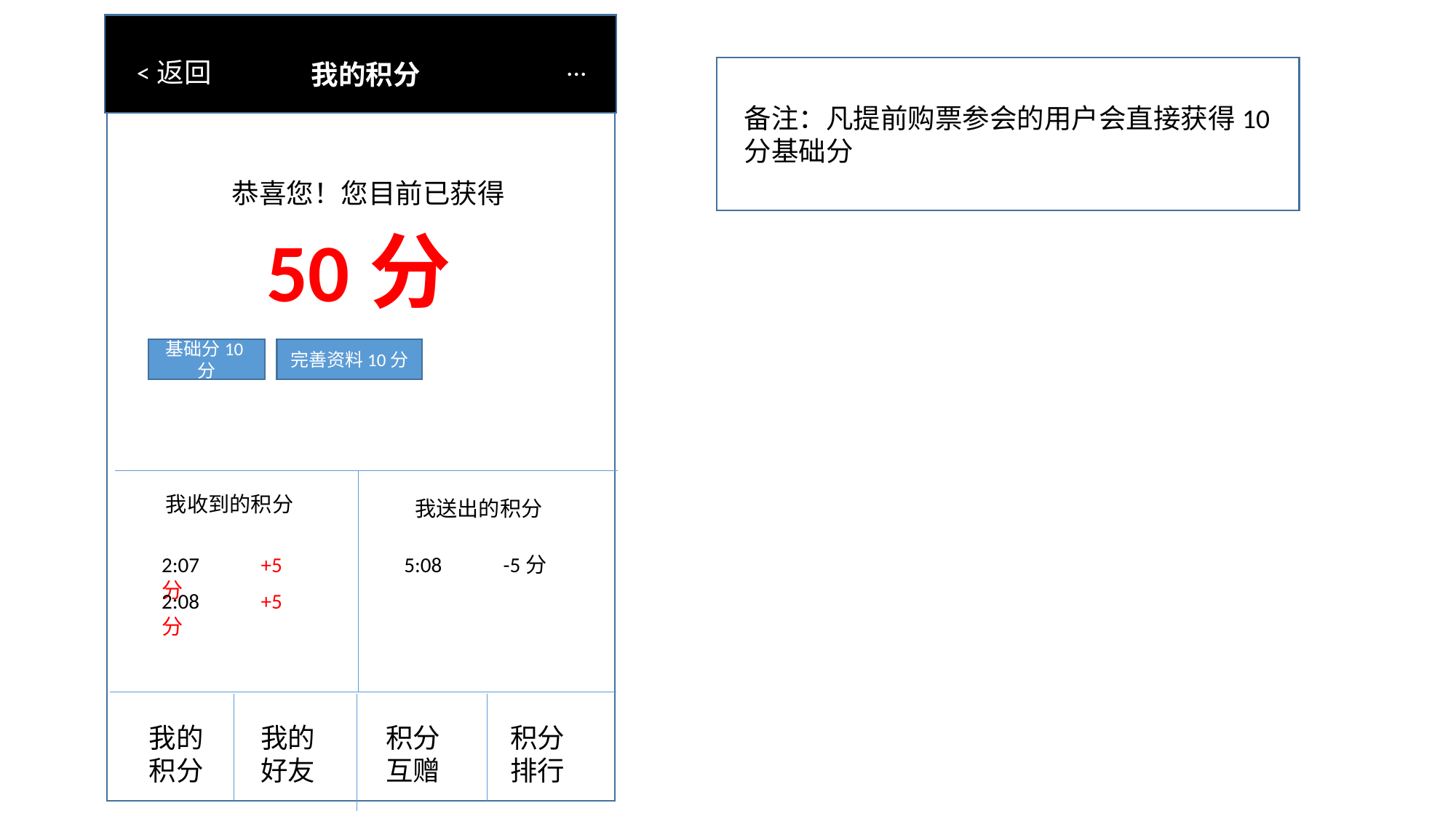

...
<返回
我的积分

备注：凡提前购票参会的用户会直接获得10分基础分
恭喜您！您目前已获得
50分
基础分10分
完善资料10分
我收到的积分
我送出的积分
2:07             +5分
5:08             -5分
2:08             +5分
我的积分
我的好友
积分互赠
积分排行